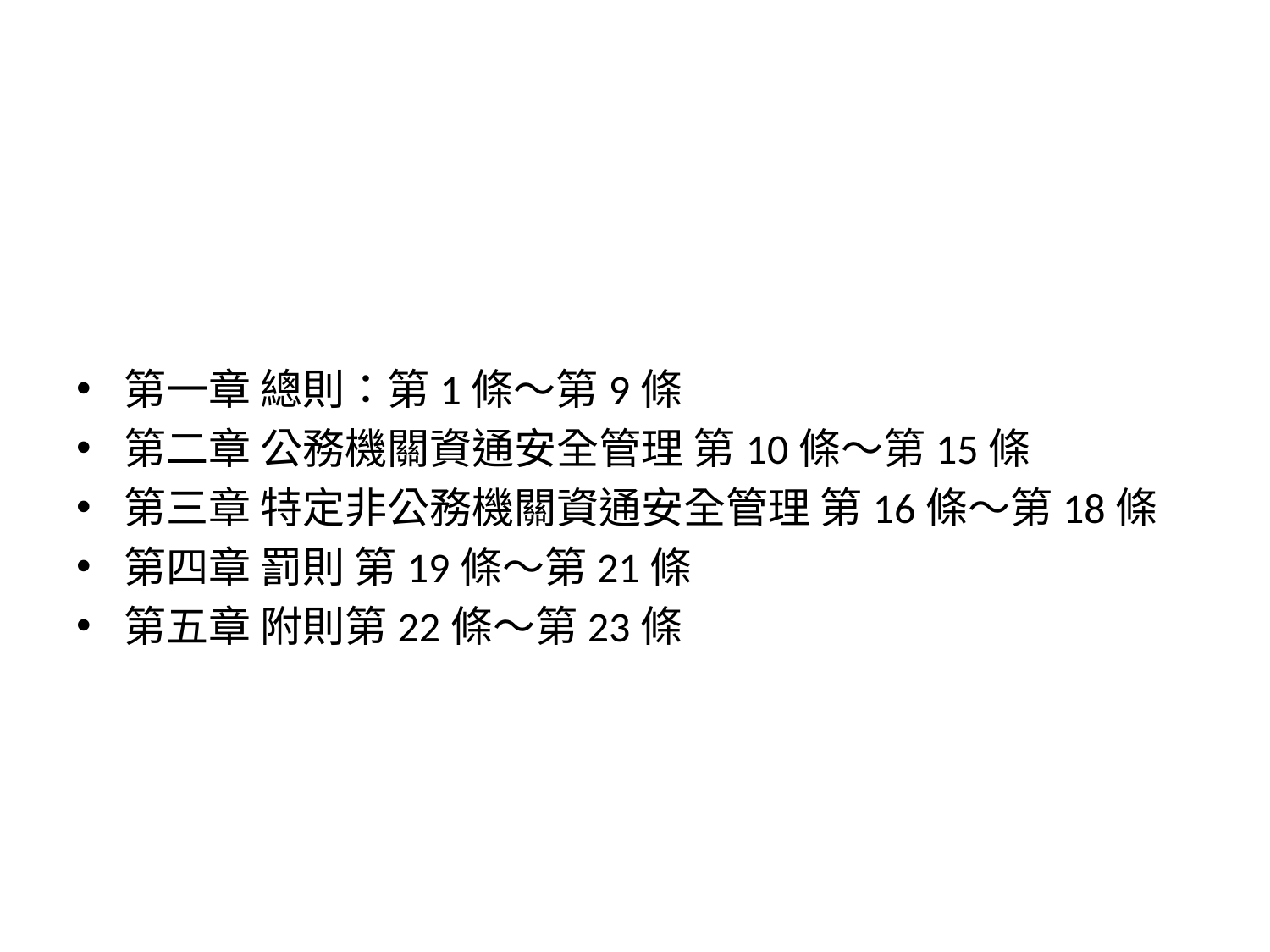

第一章 總則：第1條～第9條
第二章 公務機關資通安全管理 第10條～第15條
第三章 特定非公務機關資通安全管理 第16條～第18條
第四章 罰則 第19條～第21條
第五章 附則第22條～第23條